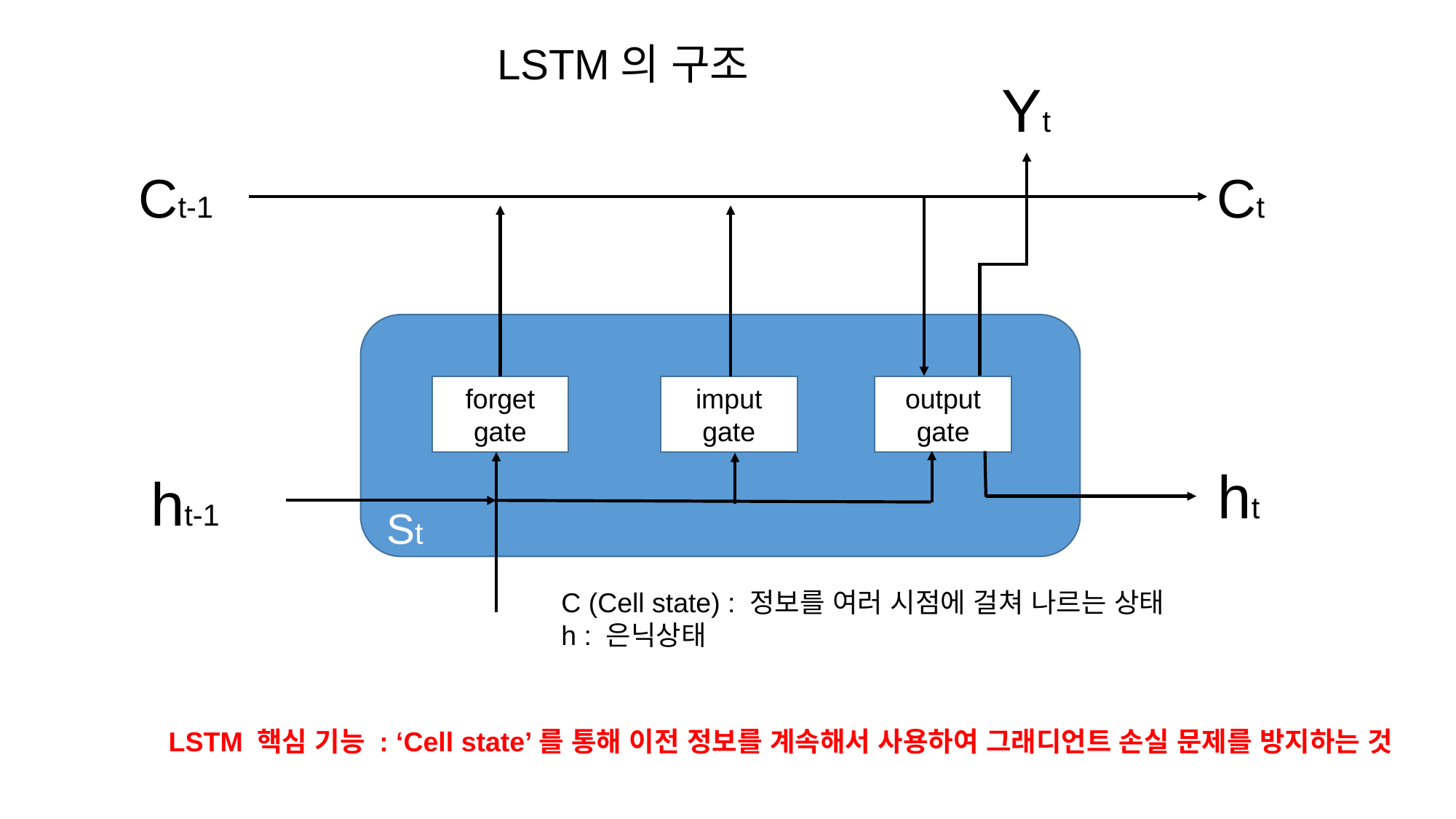

LSTM의 구조
Yt
Ct-1
Ct

output
gate
forget
gate
imput
gate
ht
ht-1
St
C (Cell state) : 정보를 여러 시점에 걸쳐 나르는 상태
h : 은닉상태
LSTM 핵심 기능 : ‘Cell state’를 통해 이전 정보를 계속해서 사용하여 그래디언트 손실 문제를 방지하는 것